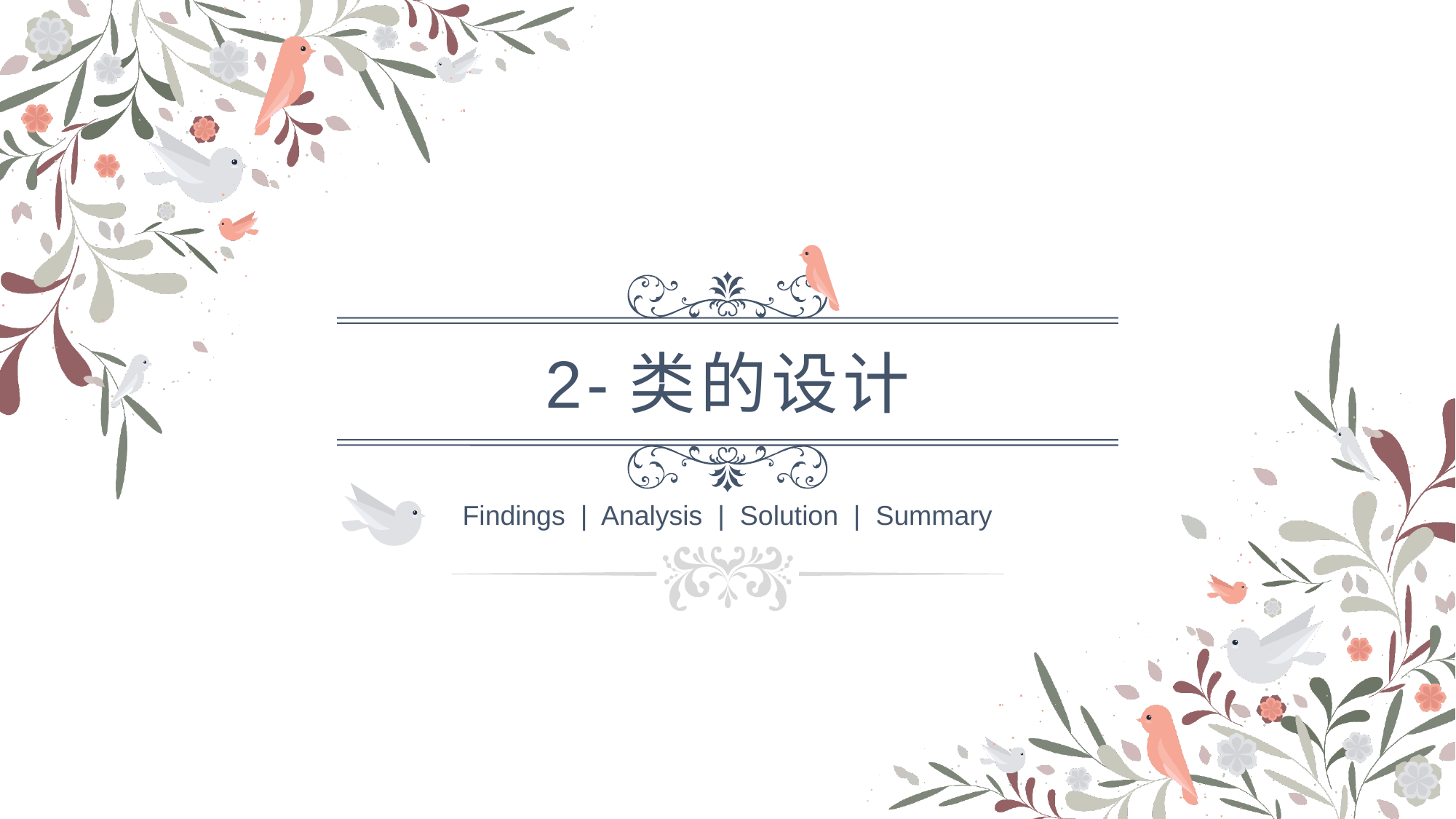

2-类的设计

Findings  |  Analysis  |  Solution  |  Summary